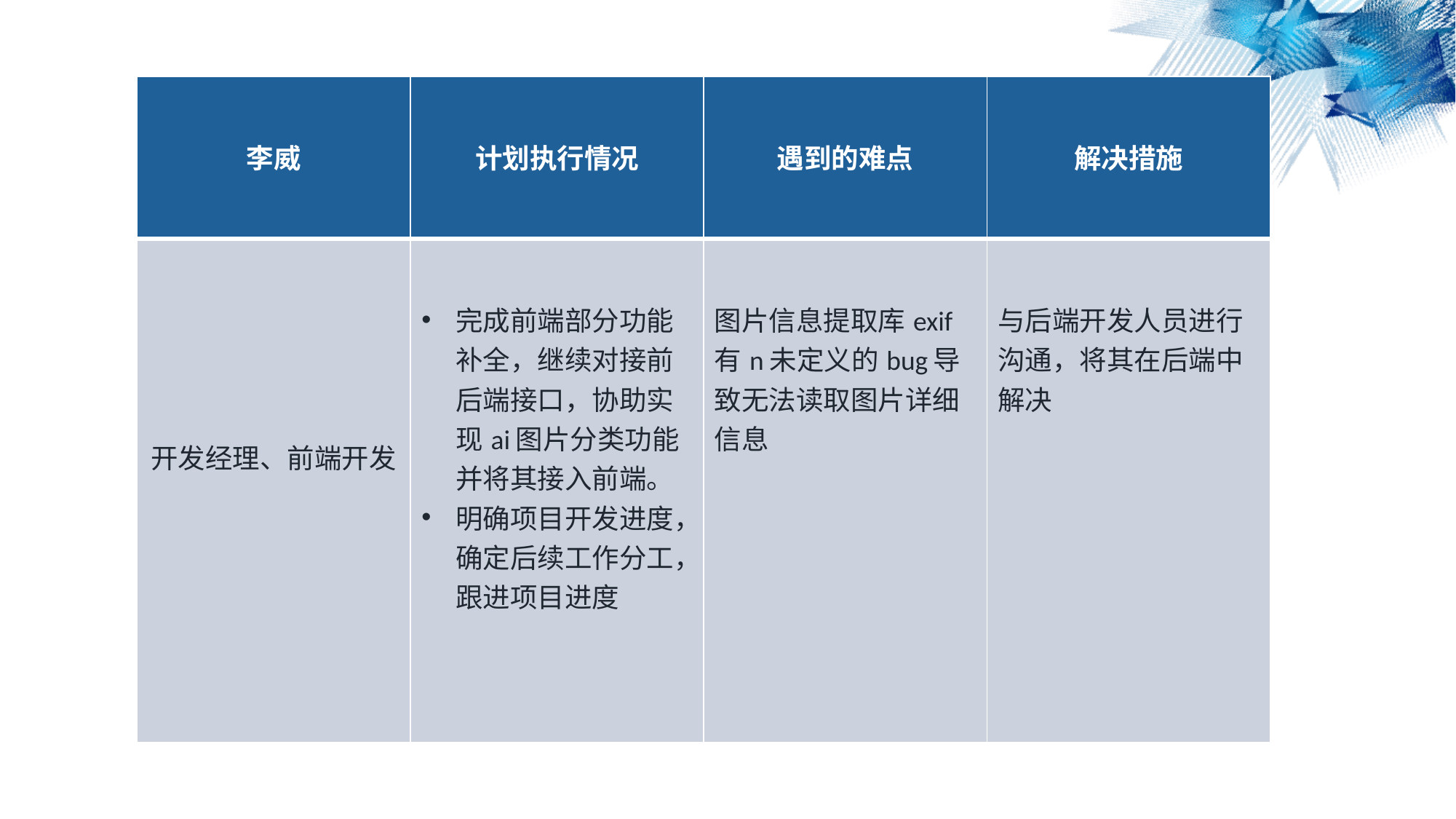

| 李威 | 计划执行情况 | 遇到的难点 | 解决措施 |
| --- | --- | --- | --- |
| 开发经理、前端开发 | 完成前端部分功能补全，继续对接前后端接口，协助实现ai图片分类功能并将其接入前端。 明确项目开发进度，确定后续工作分工，跟进项目进度 | 图片信息提取库exif有n未定义的bug导致无法读取图片详细信息 | 与后端开发人员进行沟通，将其在后端中解决 |